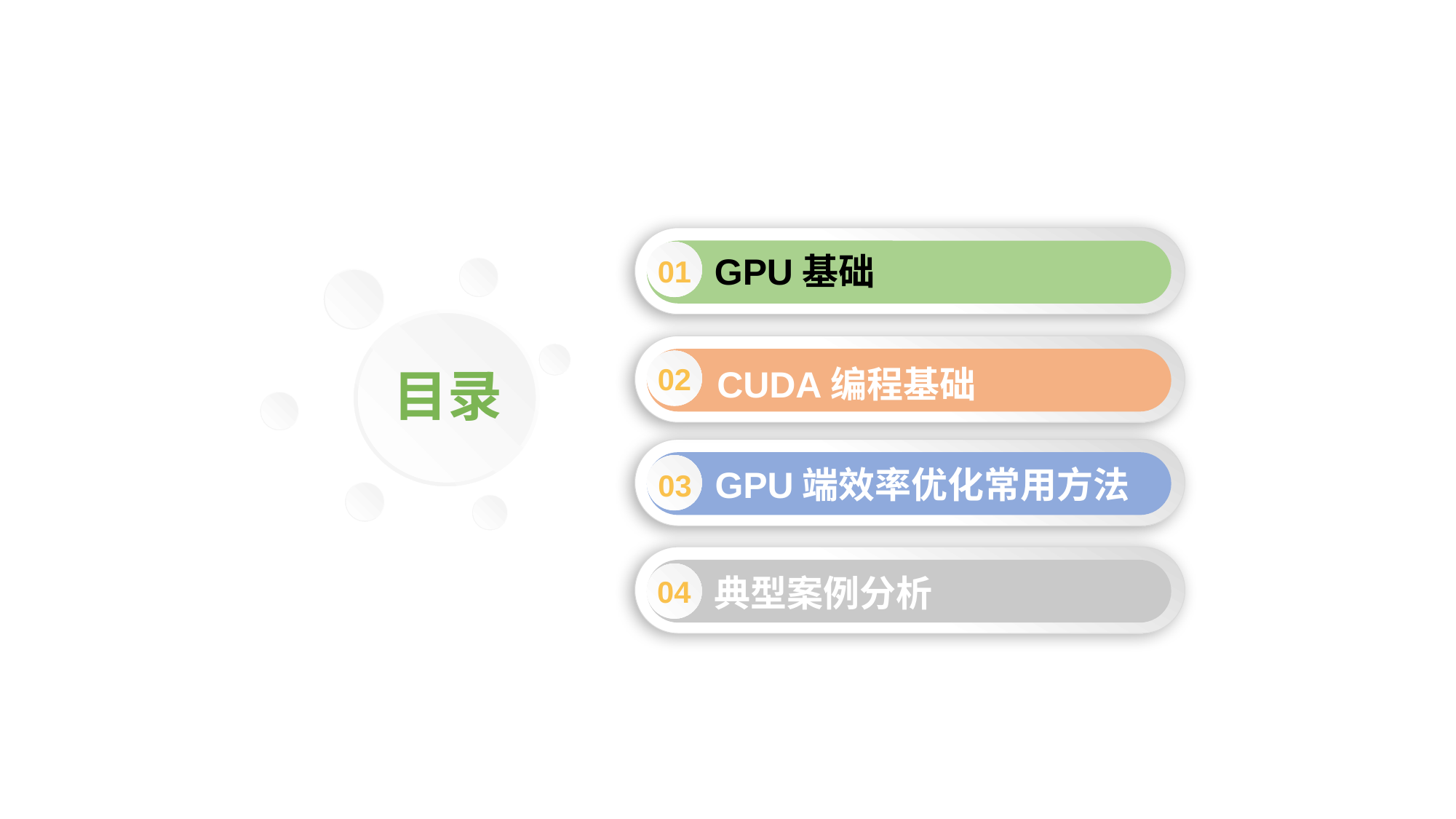

01
GPU基础

目录

02
CUDA编程基础

03
GPU端效率优化常用方法

04
典型案例分析